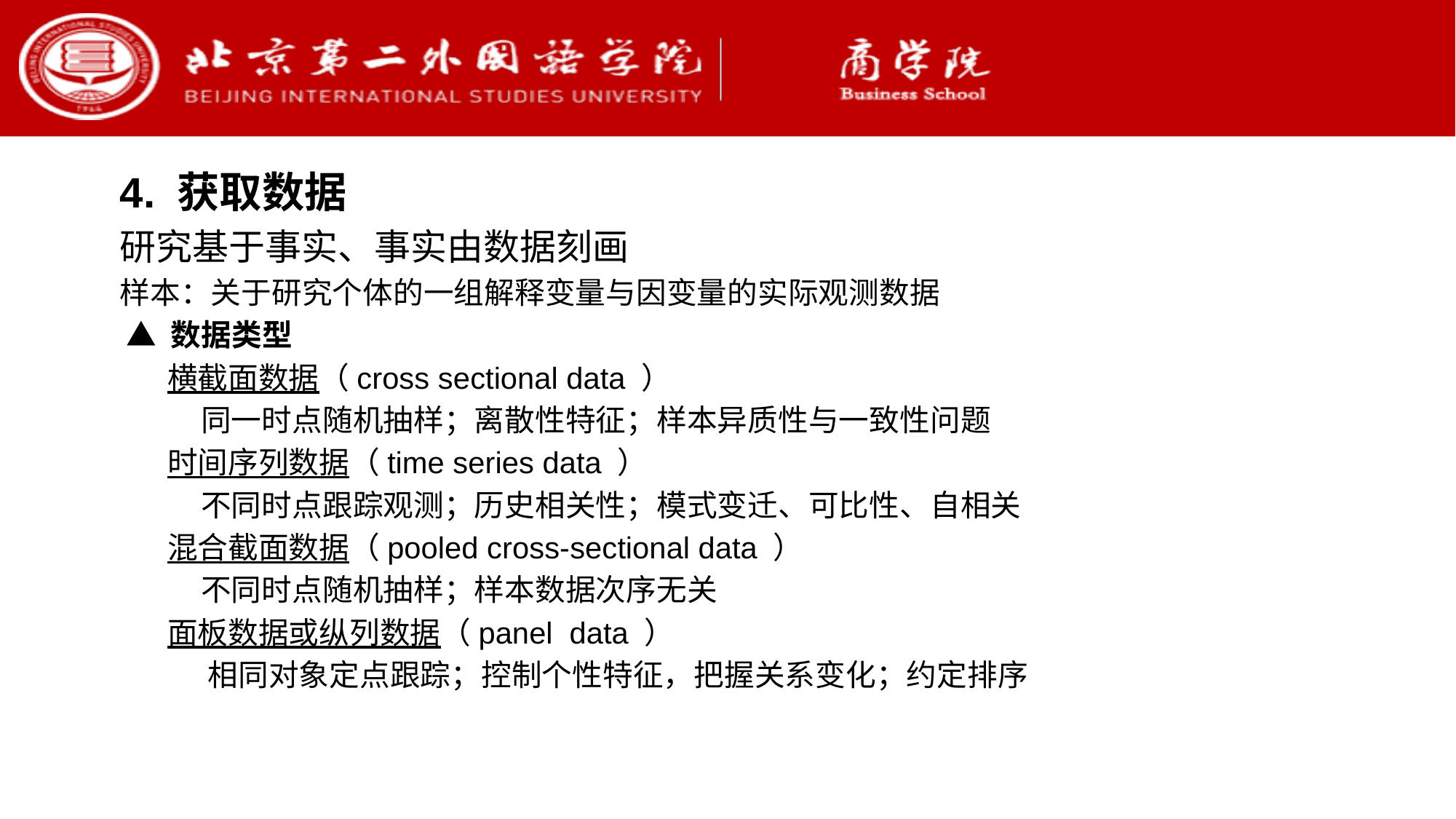

4. 获取数据
研究基于事实、事实由数据刻画
样本：关于研究个体的一组解释变量与因变量的实际观测数据
 ▲ 数据类型
      横截面数据（cross sectional data ）
           同一时点随机抽样；离散性特征；样本异质性与一致性问题
      时间序列数据（time series data ）
           不同时点跟踪观测；历史相关性；模式变迁、可比性、自相关
      混合截面数据（pooled cross-sectional data ）
           不同时点随机抽样；样本数据次序无关
      面板数据或纵列数据（panel  data ）
            相同对象定点跟踪；控制个性特征，把握关系变化；约定排序